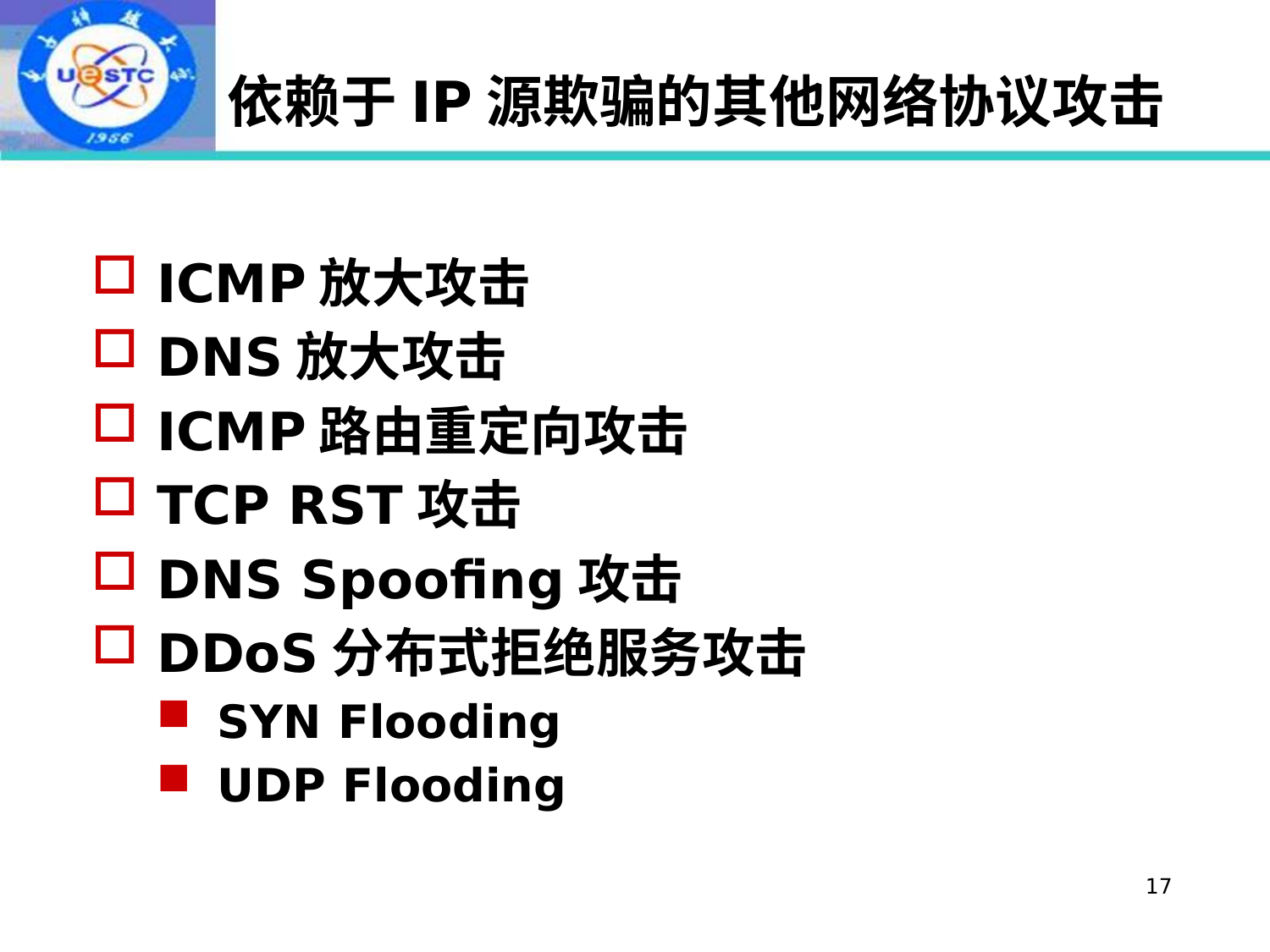

# 依赖于IP源欺骗的其他网络协议攻击
ICMP放大攻击
DNS放大攻击
ICMP路由重定向攻击
TCP RST攻击
DNS Spoofing攻击
DDoS分布式拒绝服务攻击
SYN Flooding
UDP Flooding

17